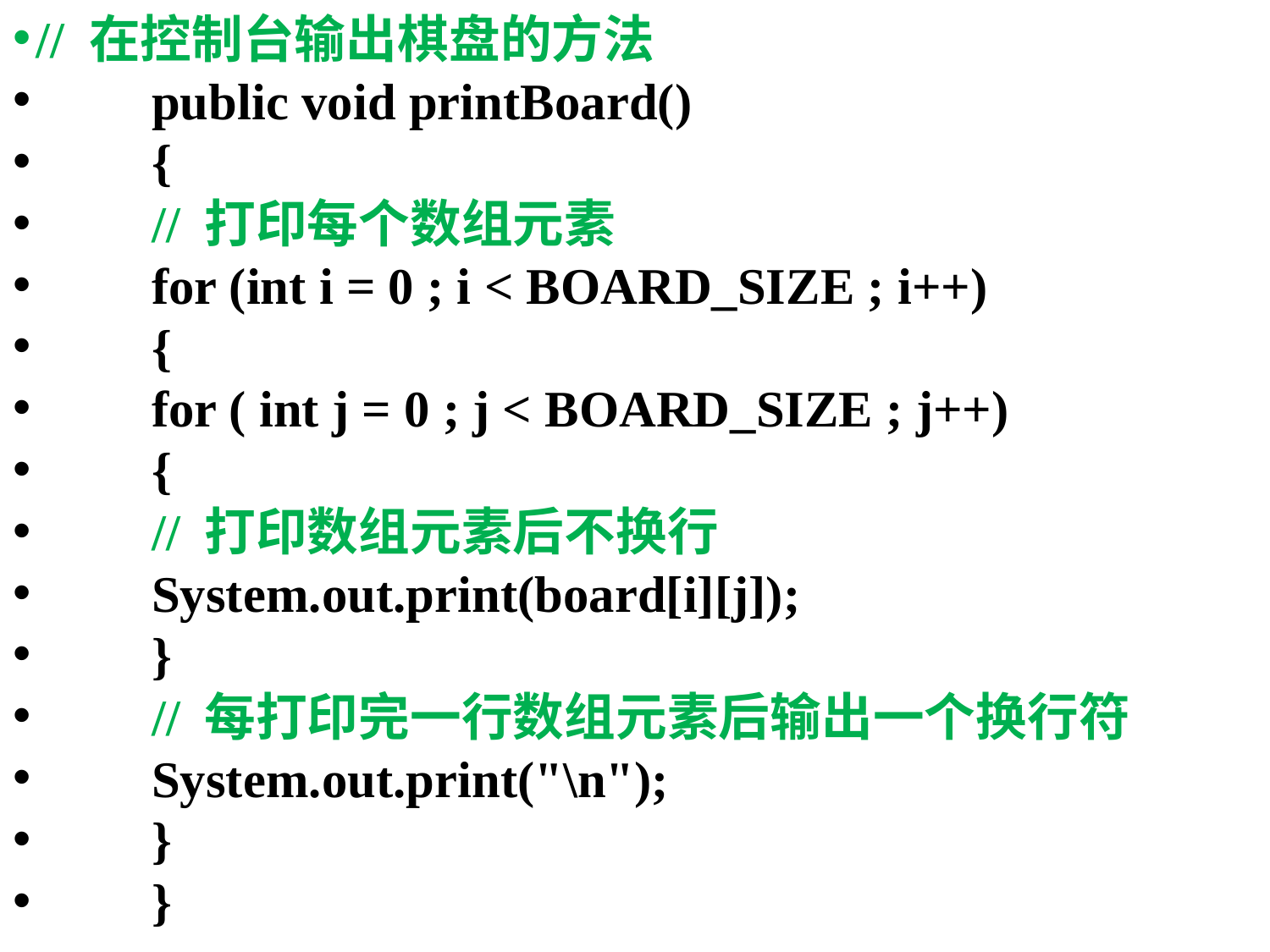

// 在控制台输出棋盘的方法
	public void printBoard()
	{
		// 打印每个数组元素
		for (int i = 0 ; i < BOARD_SIZE ; i++)
		{
			for ( int j = 0 ; j < BOARD_SIZE ; j++)
			{
				// 打印数组元素后不换行
				System.out.print(board[i][j]);
			}
		// 每打印完一行数组元素后输出一个换行符
			System.out.print("\n");
		}
	}